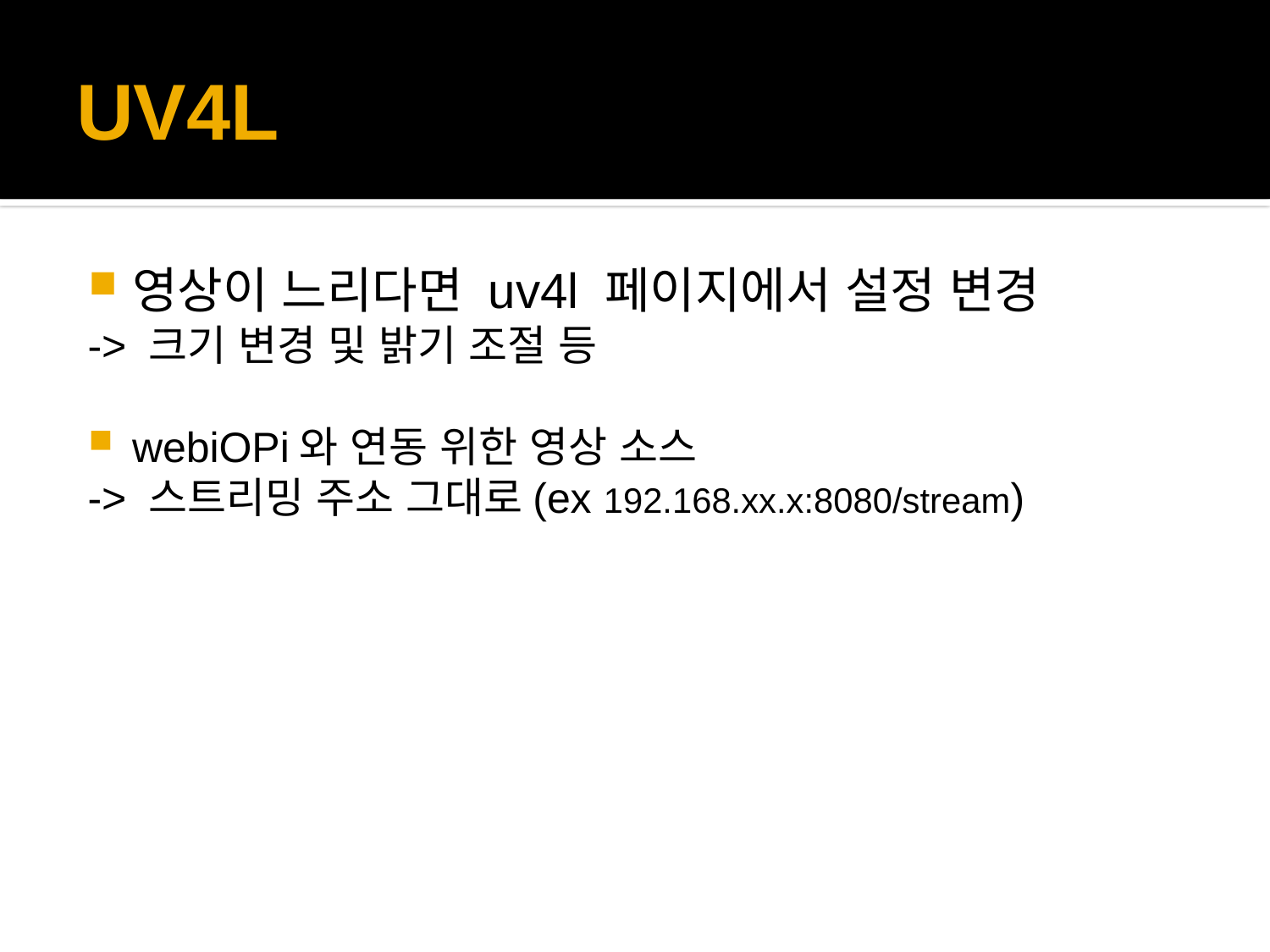

# UV4L
영상이 느리다면 uv4l 페이지에서 설정 변경
-> 크기 변경 및 밝기 조절 등

webiOPi와 연동 위한 영상 소스
-> 스트리밍 주소 그대로(ex 192.168.xx.x:8080/stream)